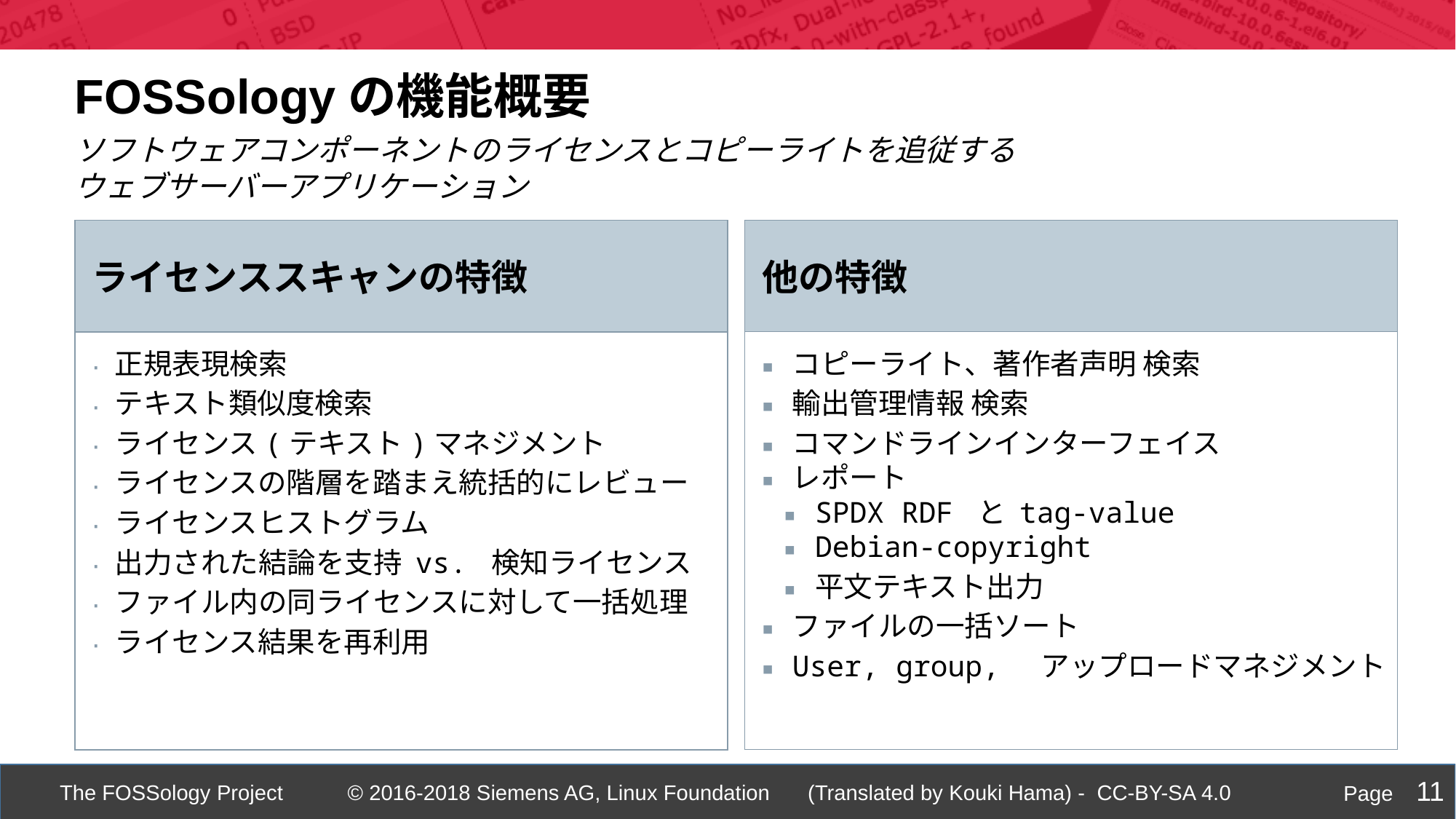

FOSSologyの機能概要
ソフトウェアコンポーネントのライセンスとコピーライトを追従する
ウェブサーバーアプリケーション
ライセンススキャンの特徴
他の特徴
コピーライト、著作者声明 検索
輸出管理情報 検索
コマンドラインインターフェイス
レポート
SPDX RDF と tag-value
Debian-copyright
平文テキスト出力
ファイルの一括ソート
User, group,  アップロードマネジメント

正規表現検索
テキスト類似度検索
ライセンス(テキスト)マネジメント
ライセンスの階層を踏まえ統括的にレビュー
ライセンスヒストグラム
出力された結論を支持 vs. 検知ライセンス
ファイル内の同ライセンスに対して一括処理
ライセンス結果を再利用